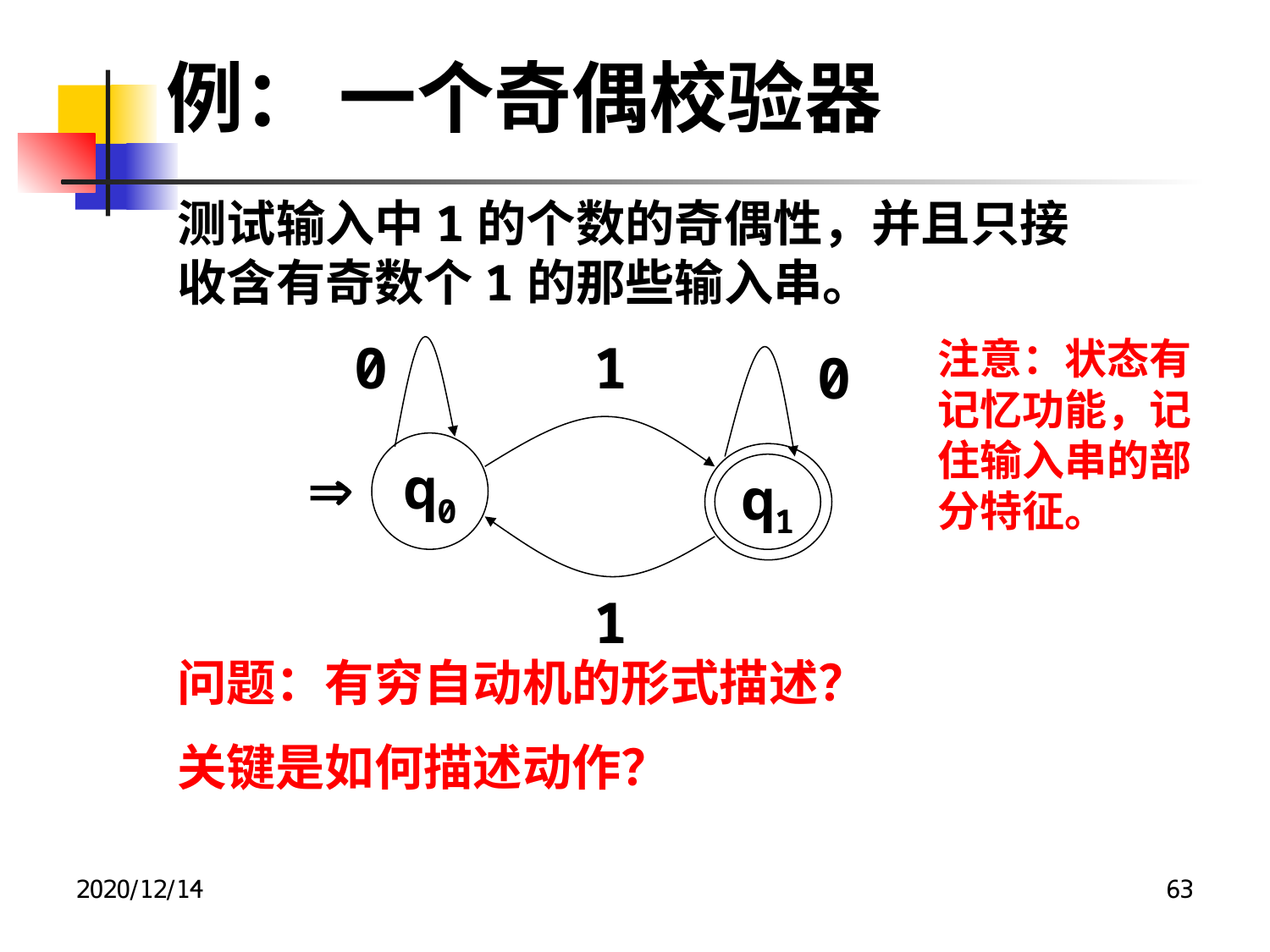

例： 一个奇偶校验器
测试输入中1的个数的奇偶性，并且只接收含有奇数个1的那些输入串。
0
1

0

q0

⇒
q1

1
注意：状态有记忆功能，记住输入串的部分特征。
问题：有穷自动机的形式描述？
关键是如何描述动作？
2020/12/14
63